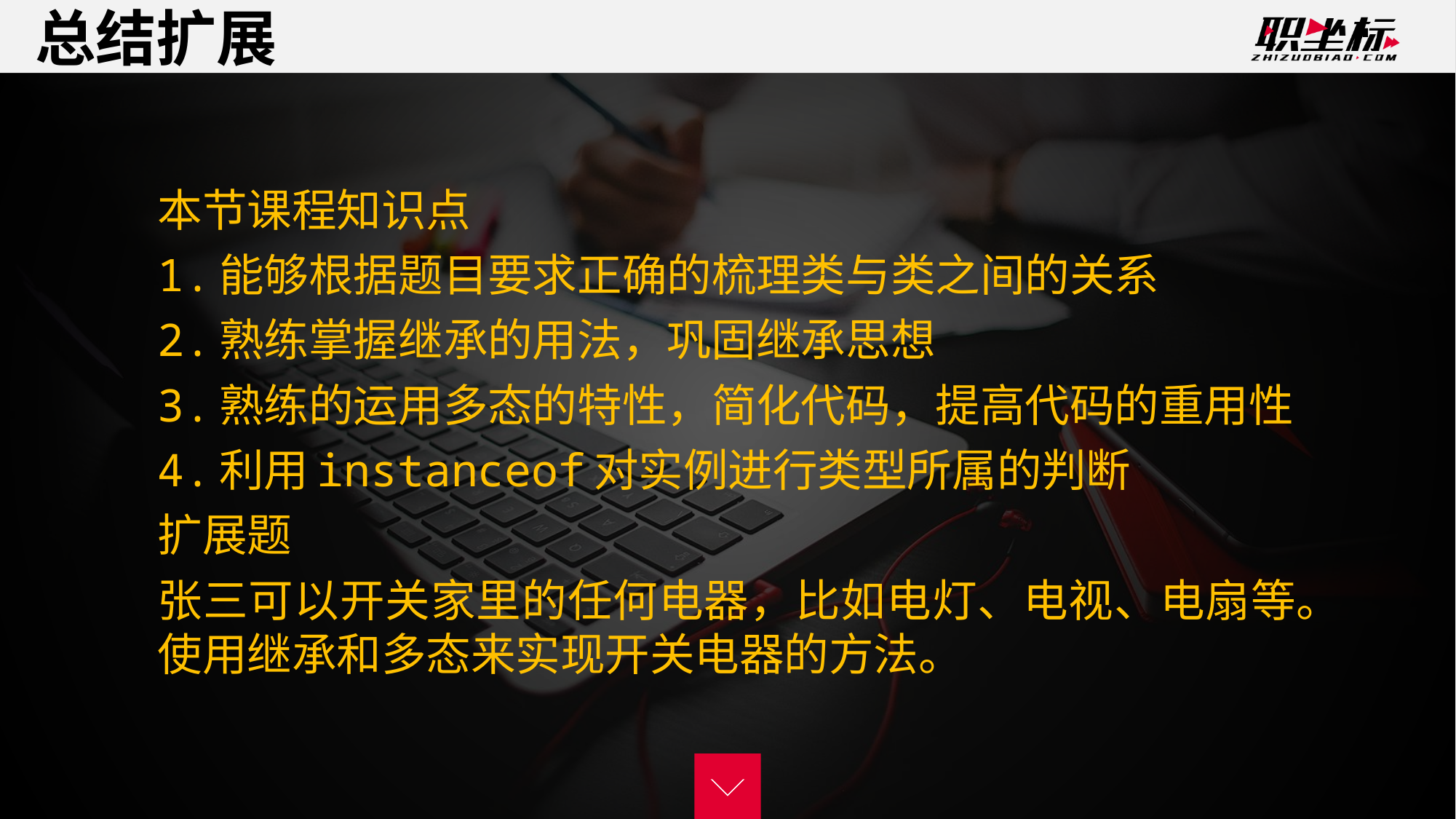

总结扩展

本节课程知识点
1.能够根据题目要求正确的梳理类与类之间的关系
2.熟练掌握继承的用法，巩固继承思想
3.熟练的运用多态的特性，简化代码，提高代码的重用性
4.利用instanceof对实例进行类型所属的判断
扩展题
张三可以开关家里的任何电器，比如电灯、电视、电扇等。使用继承和多态来实现开关电器的方法。